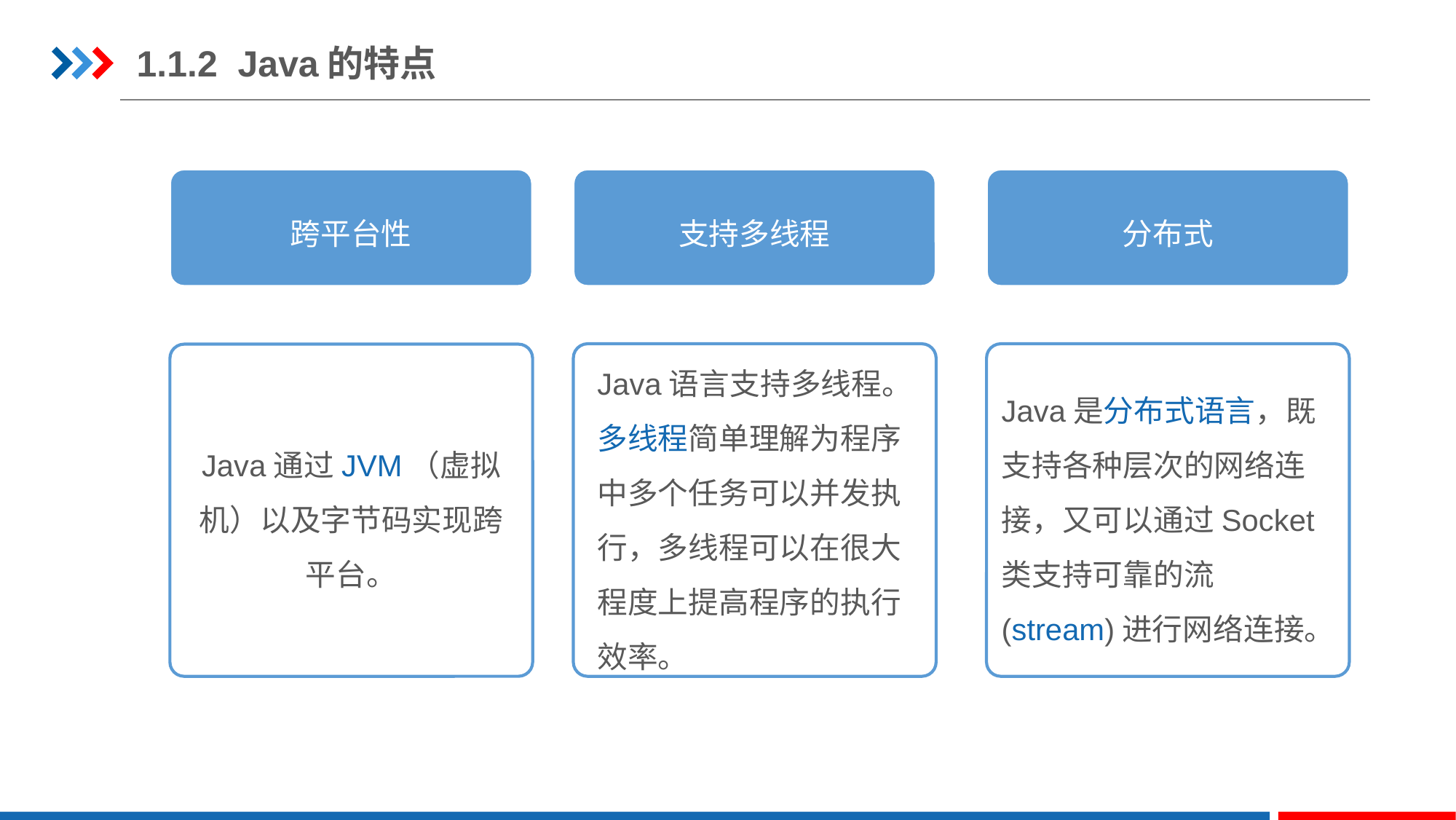

1.1.2  Java的特点
跨平台性
支持多线程
分布式
Java语言支持多线程。多线程简单理解为程序中多个任务可以并发执行，多线程可以在很大程度上提高程序的执行效率。
Java是分布式语言，既支持各种层次的网络连接，又可以通过Socket类支持可靠的流(stream)进行网络连接。
Java通过JVM（虚拟机）以及字节码实现跨平台。